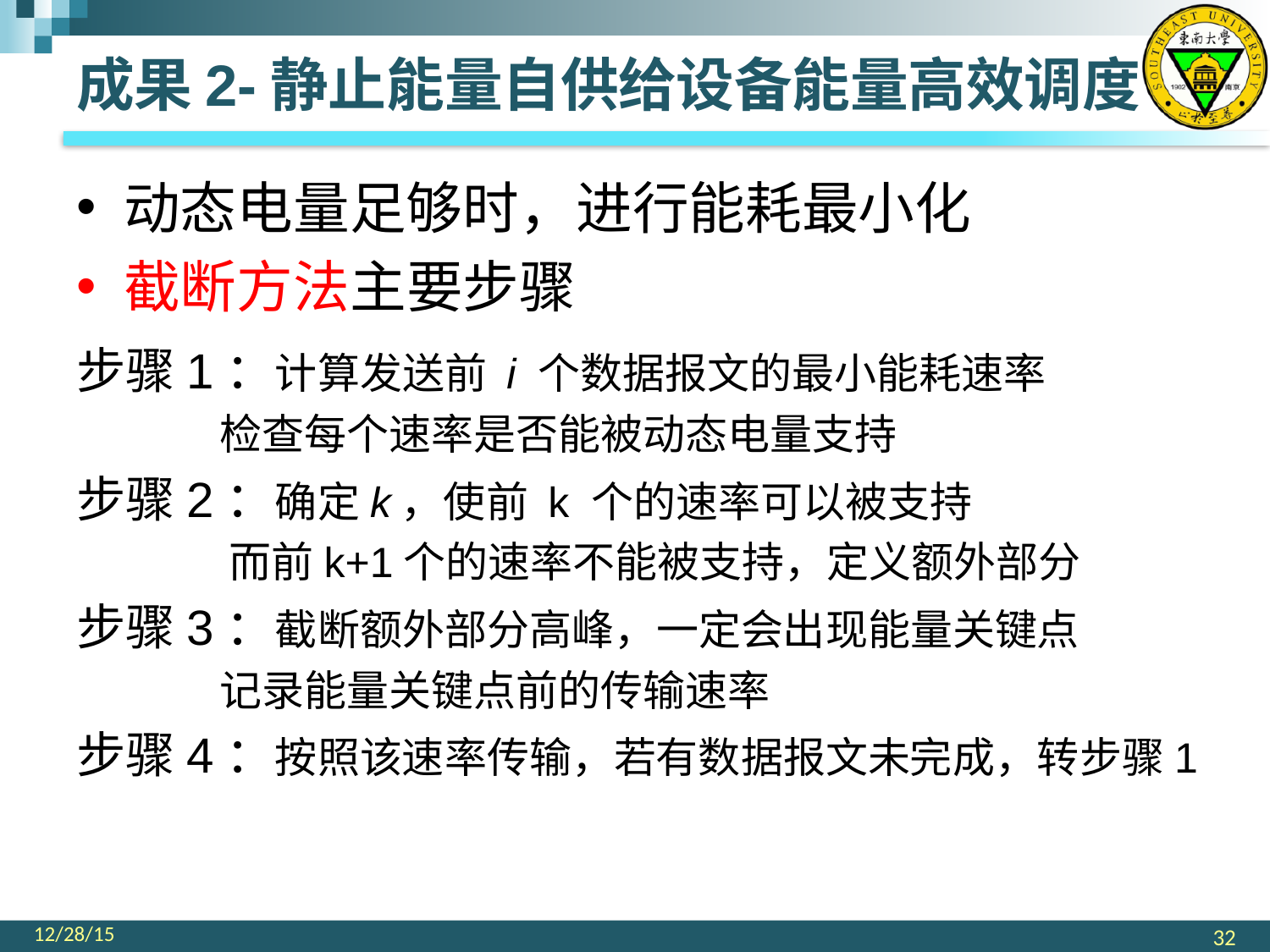

# 成果2-静止能量自供给设备能量高效调度
动态电量足够时，进行能耗最小化
截断方法主要步骤
步骤1：计算发送前 i 个数据报文的最小能耗速率
              检查每个速率是否能被动态电量支持
步骤2：确定k，使前 k 个的速率可以被支持
               而前k+1个的速率不能被支持，定义额外部分
步骤3：截断额外部分高峰，一定会出现能量关键点
              记录能量关键点前的传输速率
步骤4：按照该速率传输，若有数据报文未完成，转步骤1
12/28/15
32